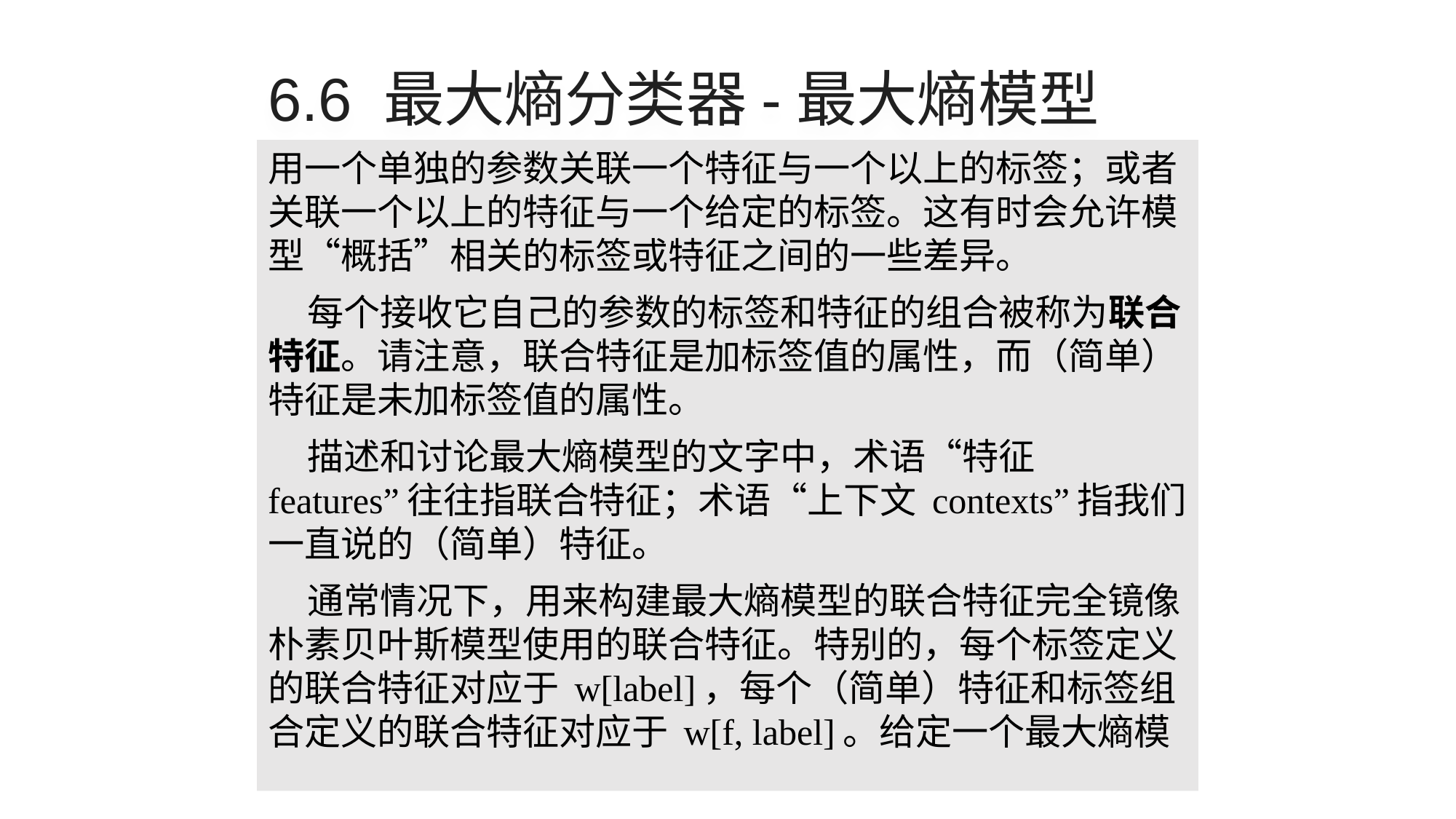

# 6.6 最大熵分类器-最大熵模型
用一个单独的参数关联一个特征与一个以上的标签；或者关联一个以上的特征与一个给定的标签。这有时会允许模型“概括”相关的标签或特征之间的一些差异。
每个接收它自己的参数的标签和特征的组合被称为联合特征。请注意，联合特征是加标签值的属性，而（简单）特征是未加标签值的属性。
描述和讨论最大熵模型的文字中，术语“特征 features”往往指联合特征；术语“上下文 contexts”指我们一直说的（简单）特征。
通常情况下，用来构建最大熵模型的联合特征完全镜像朴素贝叶斯模型使用的联合特征。特别的，每个标签定义的联合特征对应于 w[label]，每个（简单）特征和标签组合定义的联合特征对应于 w[f, label]。给定一个最大熵模